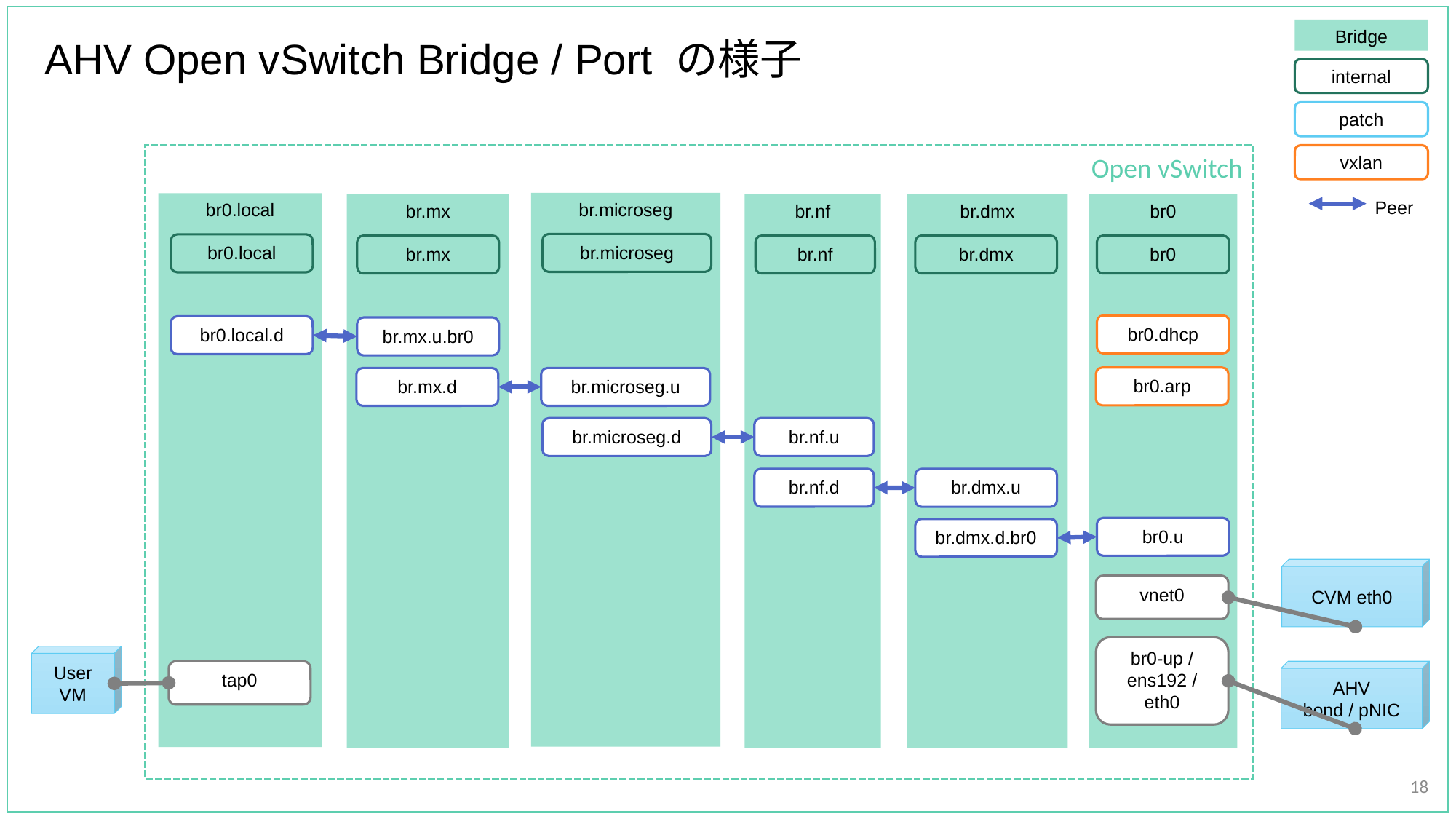

Bridge
# AHV Open vSwitch Bridge / Port の様子
internal
patch
vxlan
Open vSwitch
Peer
br.microseg
br0.local
br.mx
br.nf
br.dmx
br0
br.microseg
br0.local
br.mx
br.nf
br.dmx
br0
br0.dhcp
br0.local.d
br.mx.u.br0
br0.arp
br.mx.d
br.microseg.u
br.nf.u
br.microseg.d
br.nf.d
br.dmx.u
br0.u
br.dmx.d.br0
CVM eth0
vnet0
br0-up /
ens192 /
eth0
User
VM
tap0
AHV
bond / pNIC
18